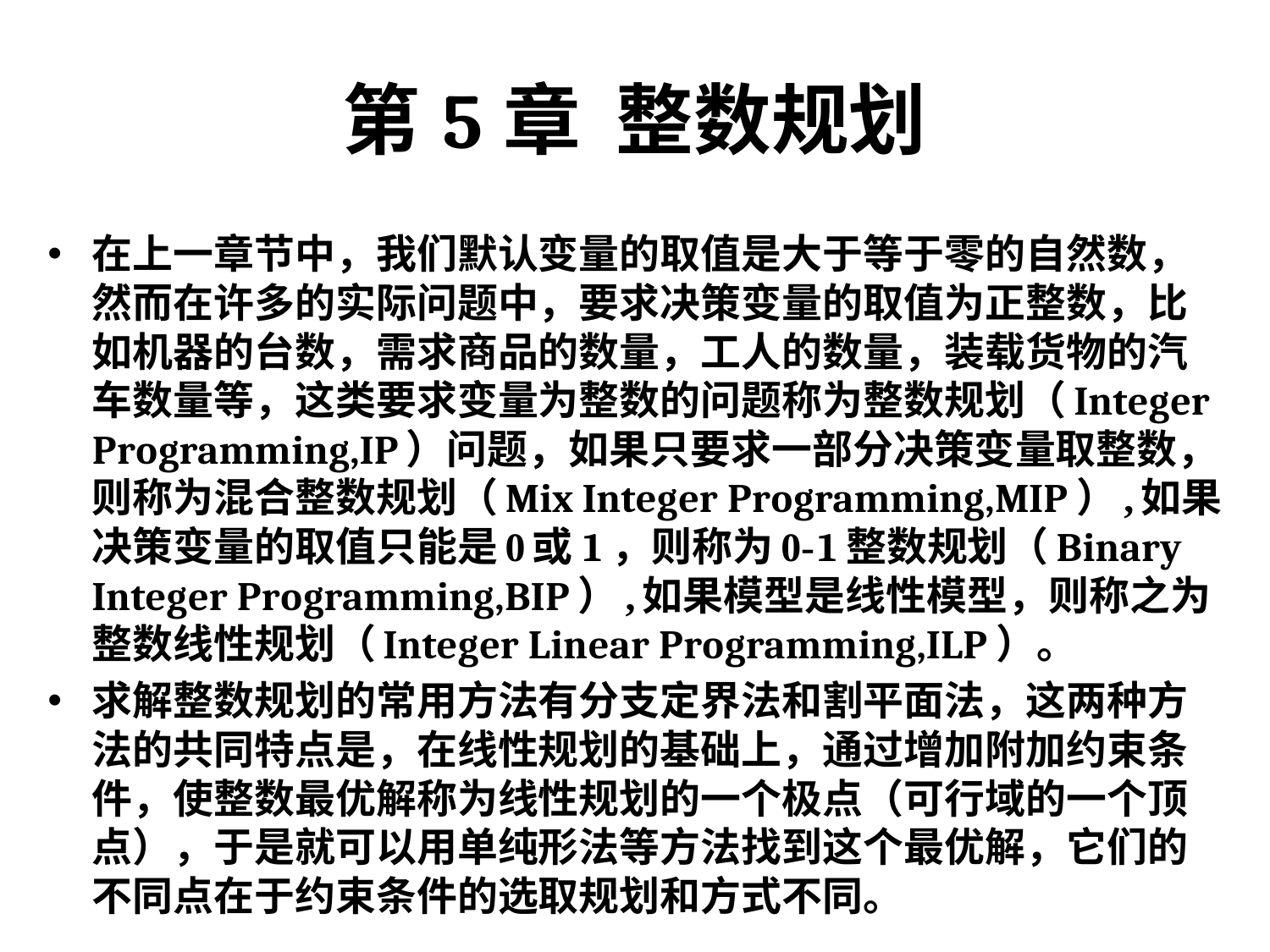

# 第5章  整数规划
在上一章节中，我们默认变量的取值是大于等于零的自然数，然而在许多的实际问题中，要求决策变量的取值为正整数，比如机器的台数，需求商品的数量，工人的数量，装载货物的汽车数量等，这类要求变量为整数的问题称为整数规划（Integer Programming,IP）问题，如果只要求一部分决策变量取整数，则称为混合整数规划（Mix Integer Programming,MIP）,如果决策变量的取值只能是0或1，则称为0-1整数规划（Binary Integer Programming,BIP）,如果模型是线性模型，则称之为整数线性规划（Integer Linear Programming,ILP）。
求解整数规划的常用方法有分支定界法和割平面法，这两种方法的共同特点是，在线性规划的基础上，通过增加附加约束条件，使整数最优解称为线性规划的一个极点（可行域的一个顶点），于是就可以用单纯形法等方法找到这个最优解，它们的不同点在于约束条件的选取规划和方式不同。